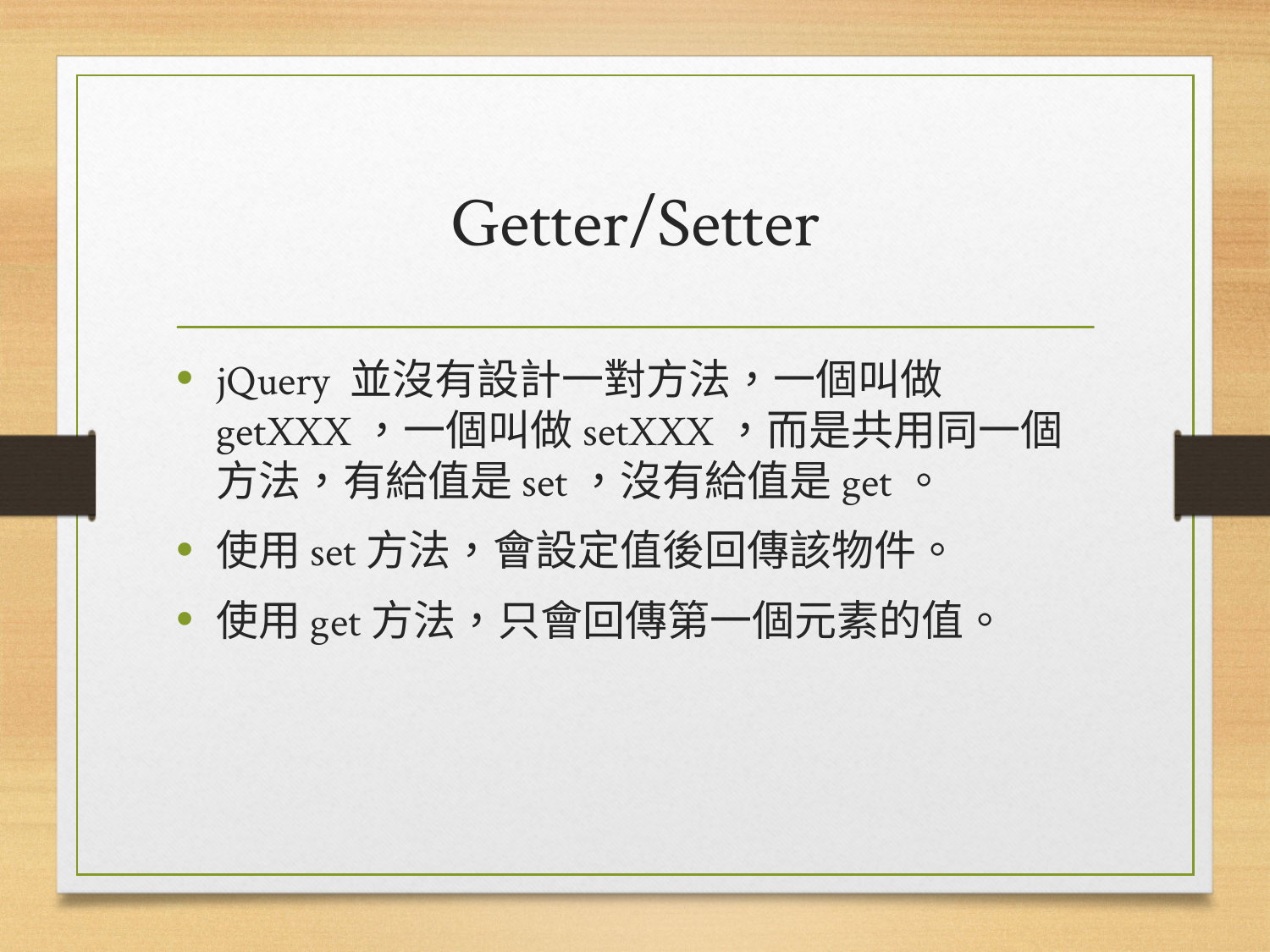

# Getter/Setter
jQuery 並沒有設計一對方法，一個叫做getXXX，一個叫做setXXX，而是共用同一個方法，有給值是set，沒有給值是get。
使用set方法，會設定值後回傳該物件。
使用get方法，只會回傳第一個元素的值。